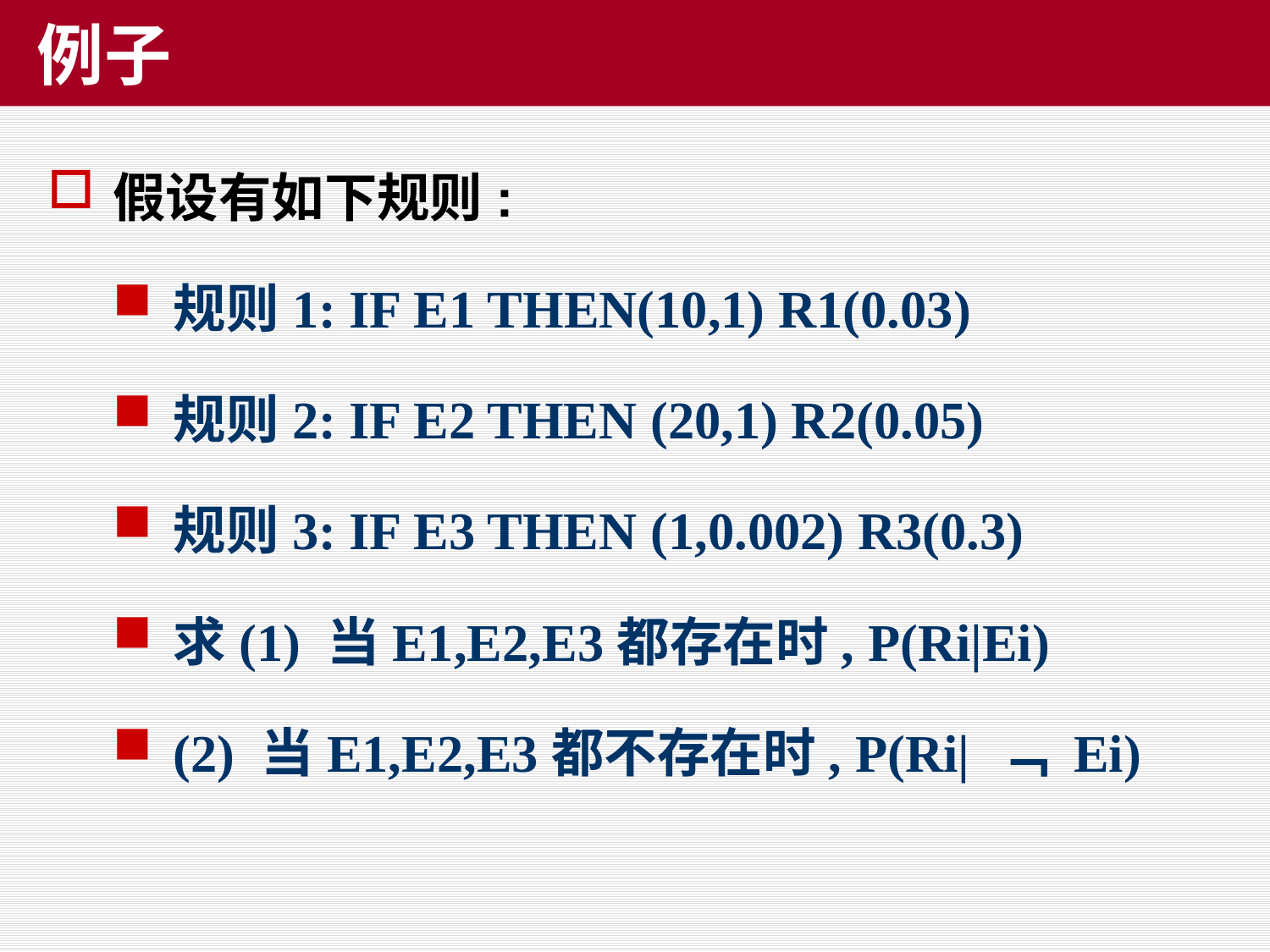

# 例子
假设有如下规则:
规则1: IF E1 THEN(10,1) R1(0.03)
规则2: IF E2 THEN (20,1) R2(0.05)
规则3: IF E3 THEN (1,0.002) R3(0.3)
求(1) 当E1,E2,E3都存在时, P(Ri|Ei)
(2) 当E1,E2,E3都不存在时, P(Ri| ﹁ Ei)